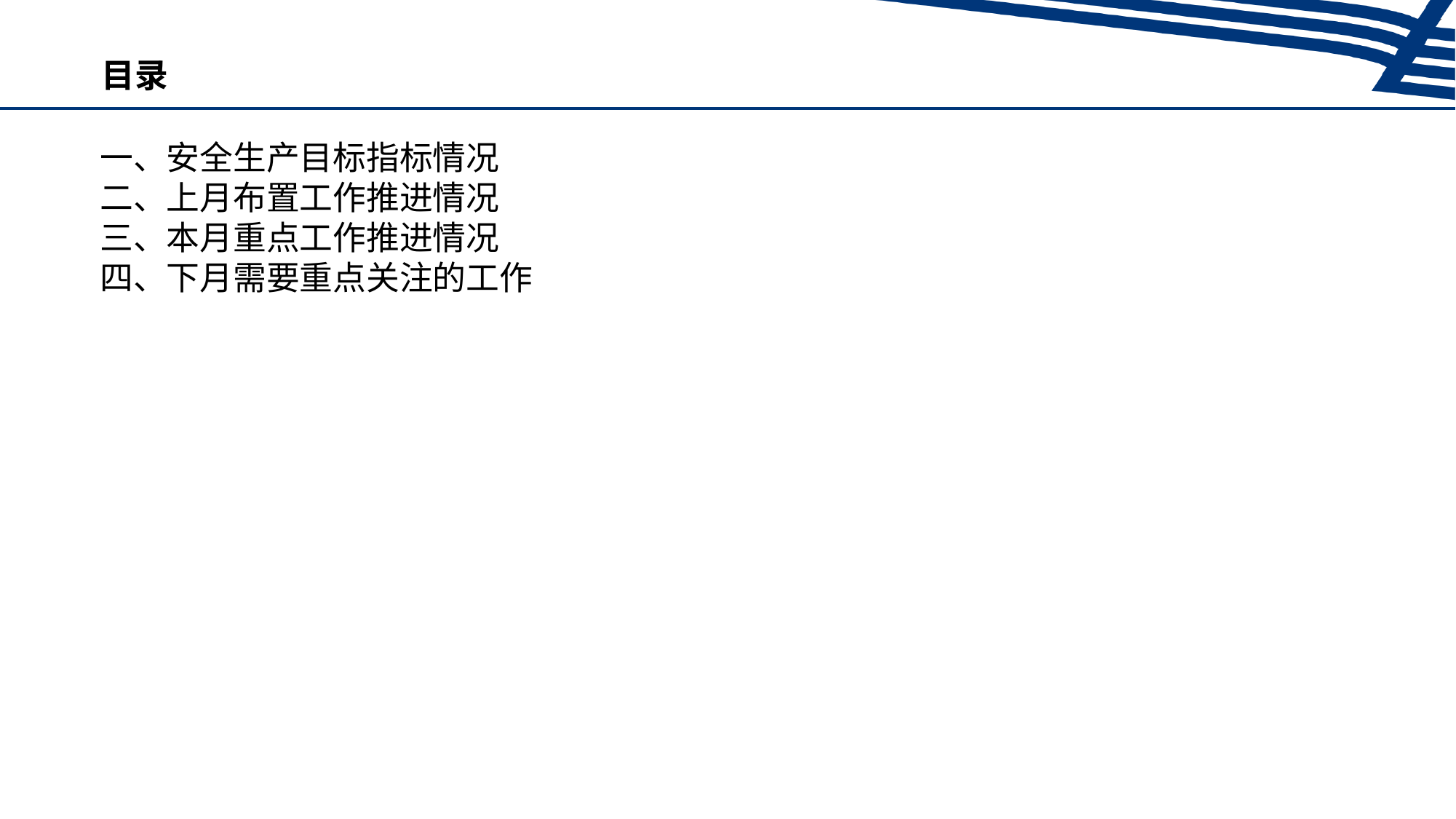

目录

       一、安全生产目标指标情况
       二、上月布置工作推进情况
       三、本月重点工作推进情况
       四、下月需要重点关注的工作